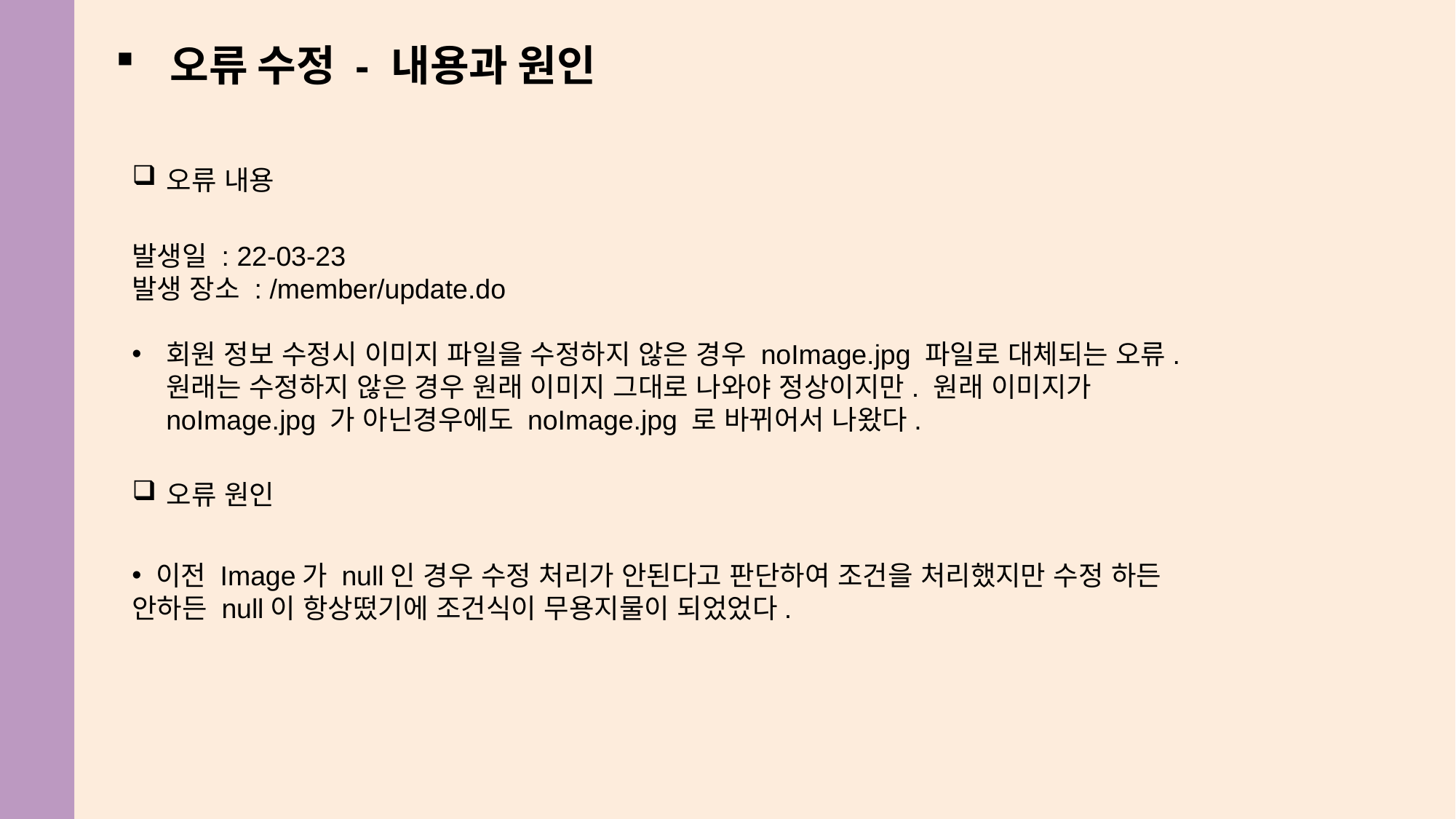

오류 수정 - 내용과 원인
오류 내용
발생일 : 22-03-23
발생 장소 : /member/update.do

회원 정보 수정시 이미지 파일을 수정하지 않은 경우 noImage.jpg 파일로 대체되는 오류. 원래는 수정하지 않은 경우 원래 이미지 그대로 나와야 정상이지만. 원래 이미지가 noImage.jpg 가 아닌경우에도 noImage.jpg 로 바뀌어서 나왔다.
오류 원인
 이전 Image가 null인 경우 수정 처리가 안된다고 판단하여 조건을 처리했지만 수정 하든 안하든 null이 항상떴기에 조건식이 무용지물이 되었었다.